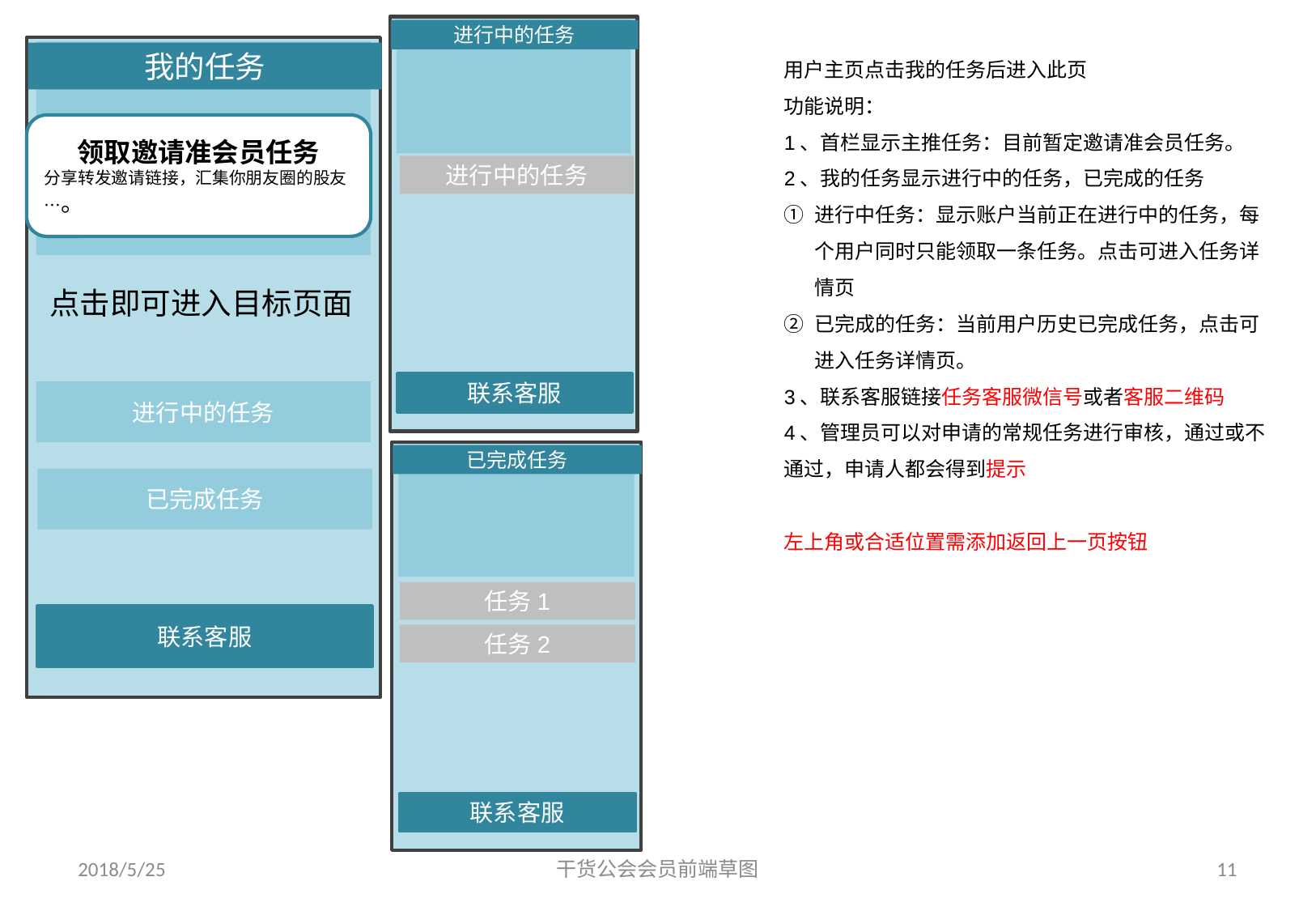

进行中的任务
进行中的任务
联系客服

我的任务
领取邀请准会员任务
分享转发邀请链接，汇集你朋友圈的股友…。
点击即可进入目标页面
进行中的任务
已完成任务
联系客服
用户主页点击我的任务后进入此页
功能说明：
1、首栏显示主推任务：目前暂定邀请准会员任务。
2、我的任务显示进行中的任务，已完成的任务
进行中任务：显示账户当前正在进行中的任务，每个用户同时只能领取一条任务。点击可进入任务详情页
已完成的任务：当前用户历史已完成任务，点击可进入任务详情页。
3、联系客服链接任务客服微信号或者客服二维码
4、管理员可以对申请的常规任务进行审核，通过或不通过，申请人都会得到提示

左上角或合适位置需添加返回上一页按钮

已完成任务
任务1
任务2
联系客服
2018/5/25
干货公会会员前端草图
11